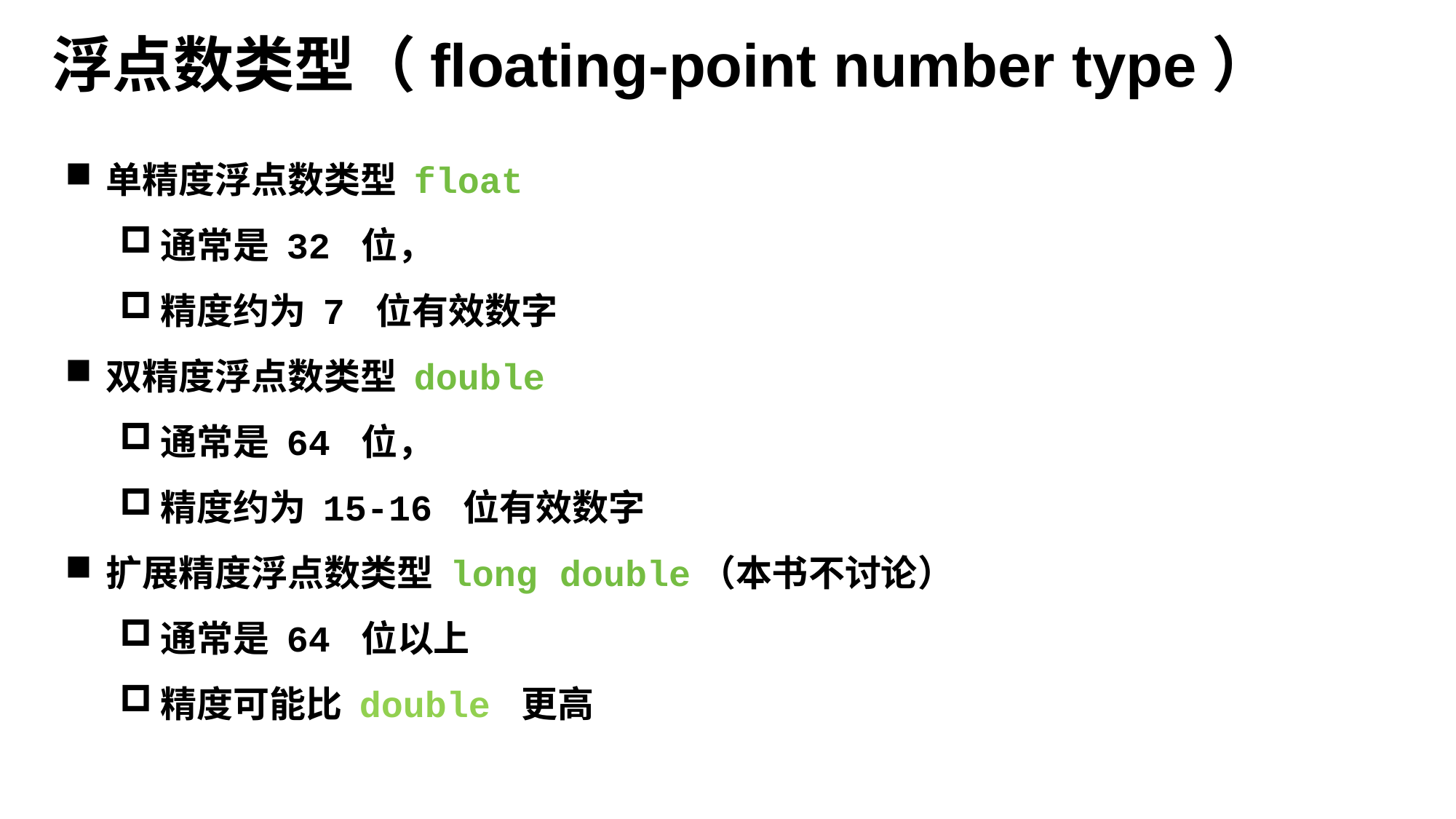

浮点数类型（floating-point number type）
单精度浮点数类型 float
通常是 32 位，
精度约为 7 位有效数字
双精度浮点数类型 double
通常是 64 位，
精度约为 15-16 位有效数字
扩展精度浮点数类型 long double（本书不讨论）
通常是 64 位以上
精度可能比 double 更高

2017